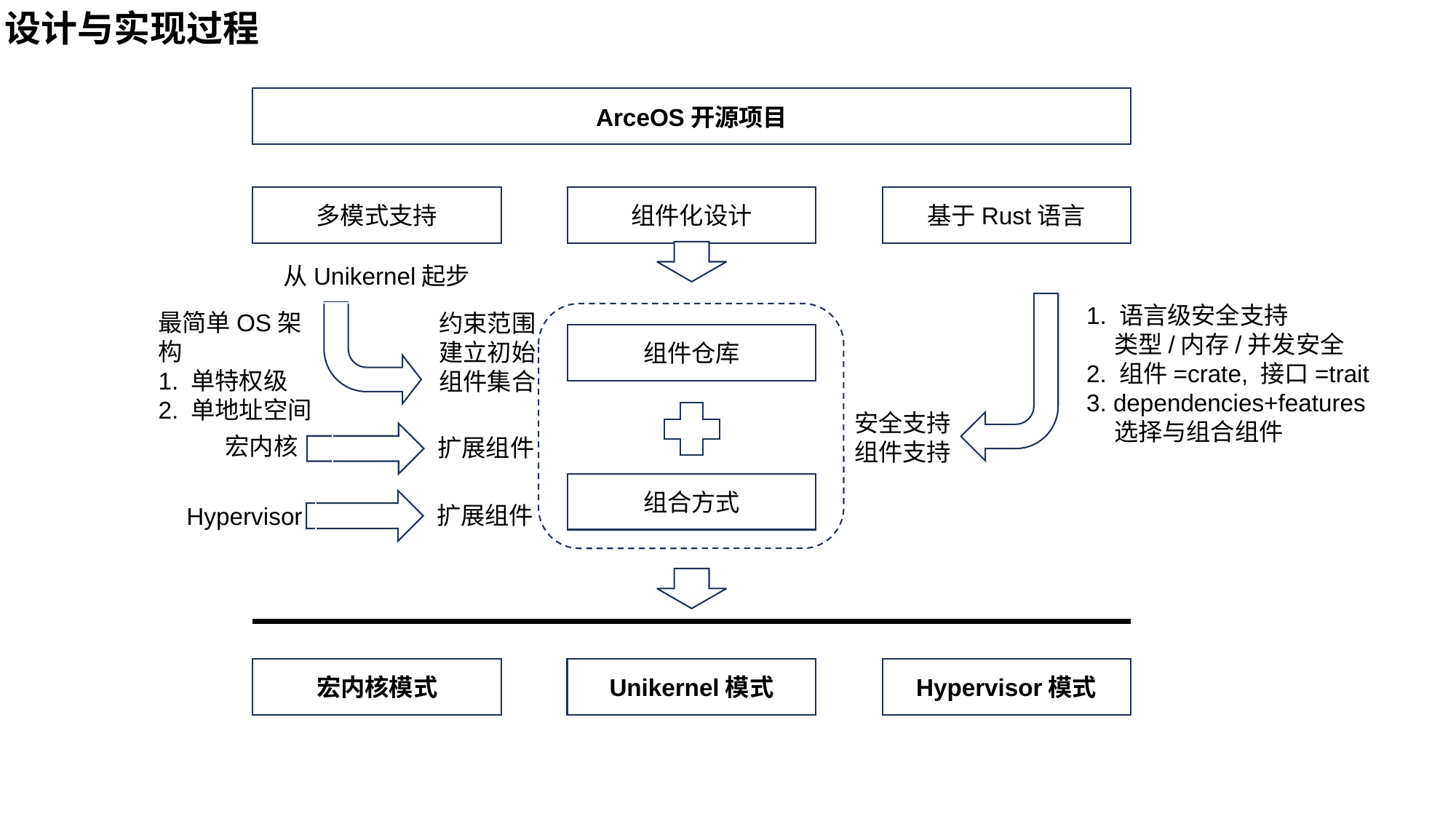

设计与实现过程
ArceOS开源项目
多模式支持
组件化设计
基于Rust语言

从Unikernel起步

1. 语言级安全支持
    类型/内存/并发安全
2. 组件=crate, 接口=trait
3. dependencies+features
    选择与组合组件
最简单OS架构
1. 单特权级
2. 单地址空间

约束范围
建立初始
组件集合

组件仓库
安全支持
组件支持

宏内核
扩展组件
组合方式

Hypervisor
扩展组件

宏内核模式
Unikernel模式
Hypervisor模式